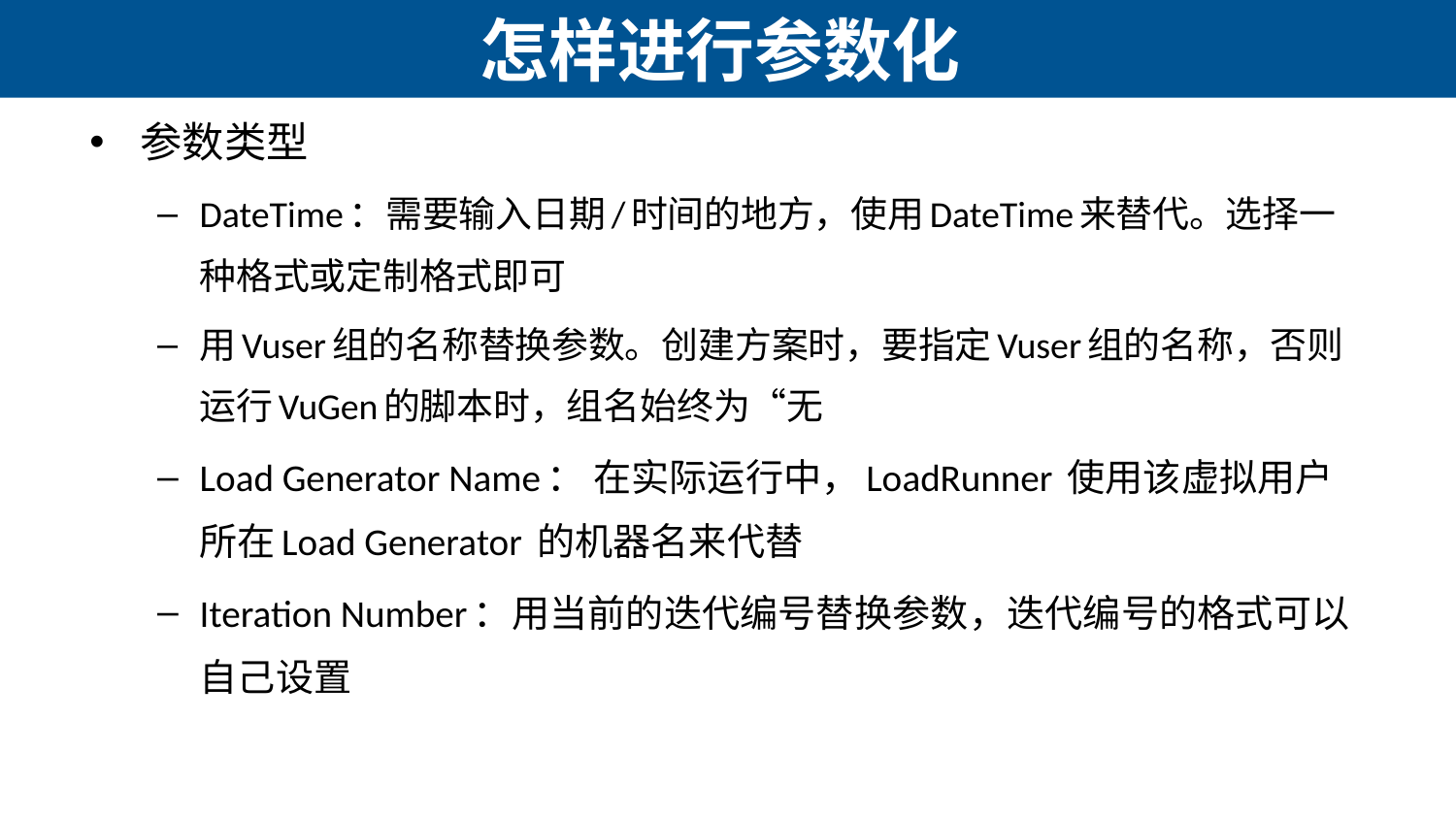

# 怎样进行参数化
参数类型
DateTime：需要输入日期/时间的地方，使用DateTime来替代。选择一种格式或定制格式即可
用Vuser组的名称替换参数。创建方案时，要指定Vuser组的名称，否则运行VuGen的脚本时，组名始终为“无
Load Generator Name： 在实际运行中，LoadRunner 使用该虚拟用户所在Load Generator 的机器名来代替
Iteration Number：用当前的迭代编号替换参数，迭代编号的格式可以自己设置